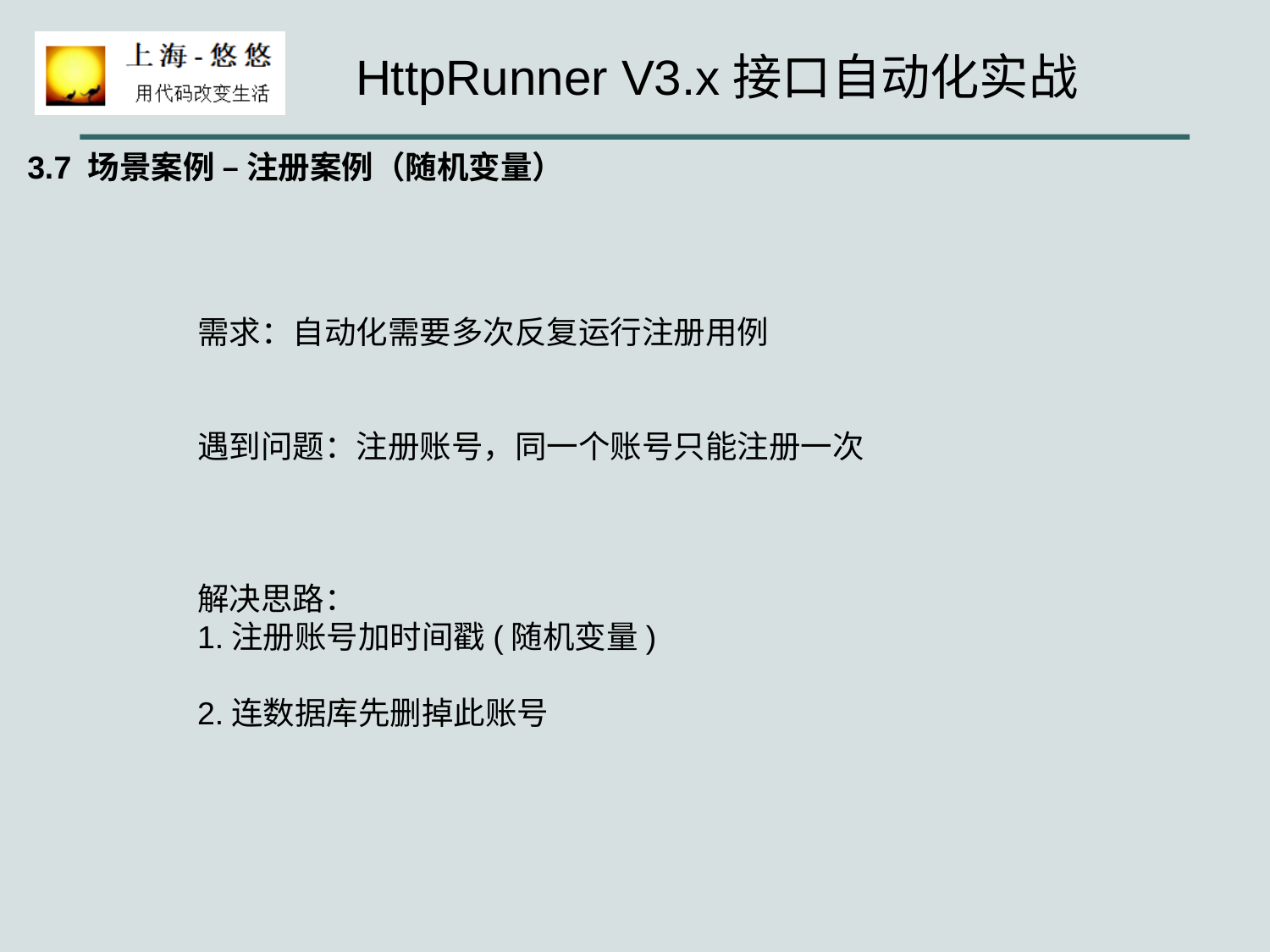

3.7 场景案例 – 注册案例（随机变量）
需求：自动化需要多次反复运行注册用例

遇到问题：注册账号，同一个账号只能注册一次

解决思路：
1.注册账号加时间戳(随机变量)

2.连数据库先删掉此账号